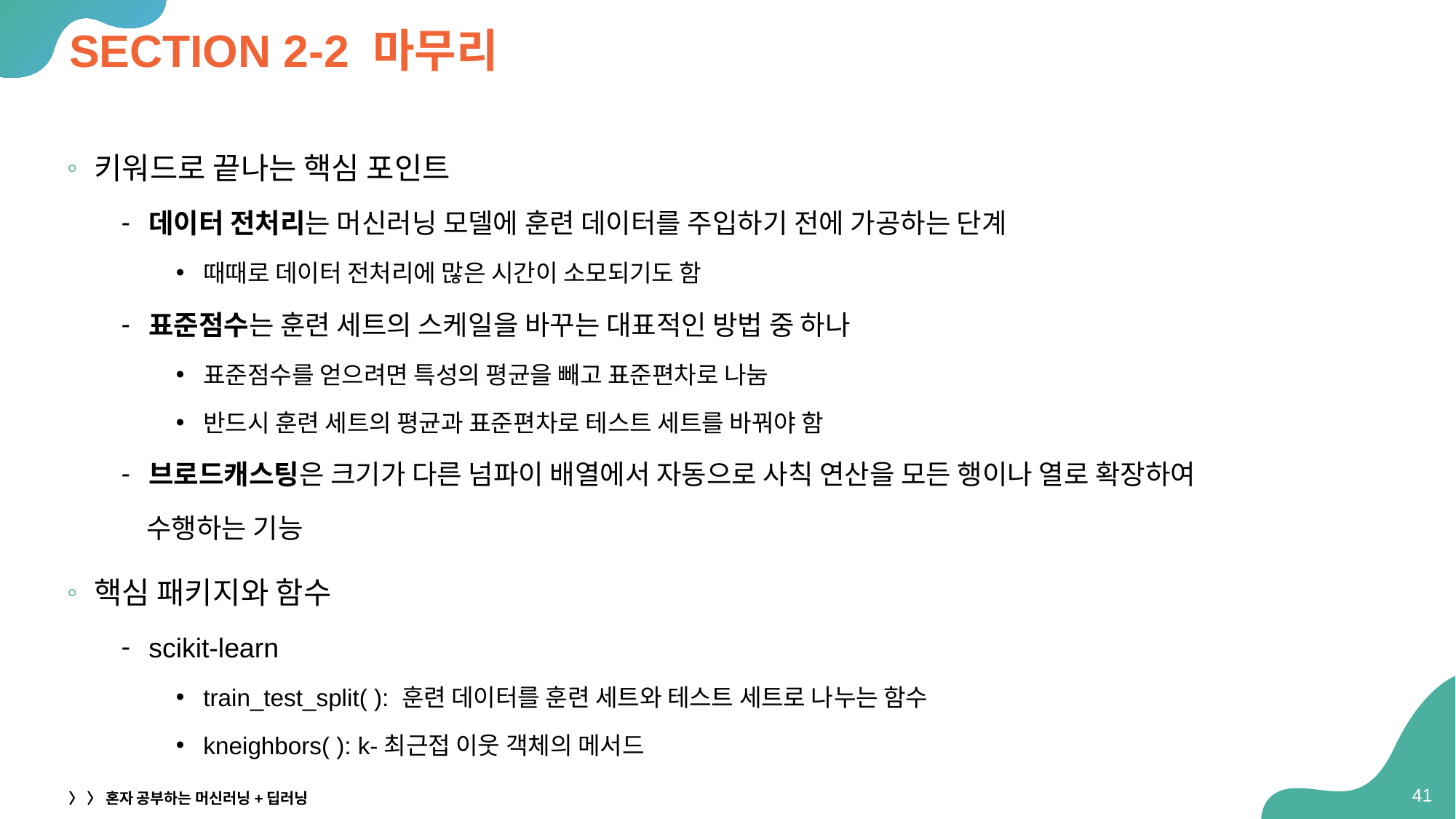

# SECTION 2-2 마무리
키워드로 끝나는 핵심 포인트
데이터 전처리는 머신러닝 모델에 훈련 데이터를 주입하기 전에 가공하는 단계
때때로 데이터 전처리에 많은 시간이 소모되기도 함
표준점수는 훈련 세트의 스케일을 바꾸는 대표적인 방법 중 하나
표준점수를 얻으려면 특성의 평균을 빼고 표준편차로 나눔
반드시 훈련 세트의 평균과 표준편차로 테스트 세트를 바꿔야 함
브로드캐스팅은 크기가 다른 넘파이 배열에서 자동으로 사칙 연산을 모든 행이나 열로 확장하여
   수행하는 기능
핵심 패키지와 함수
scikit-learn
train_test_split( ): 훈련 데이터를 훈련 세트와 테스트 세트로 나누는 함수
kneighbors( ): k-최근접 이웃 객체의 메서드
41
〉 〉 혼자 공부하는 머신러닝+딥러닝